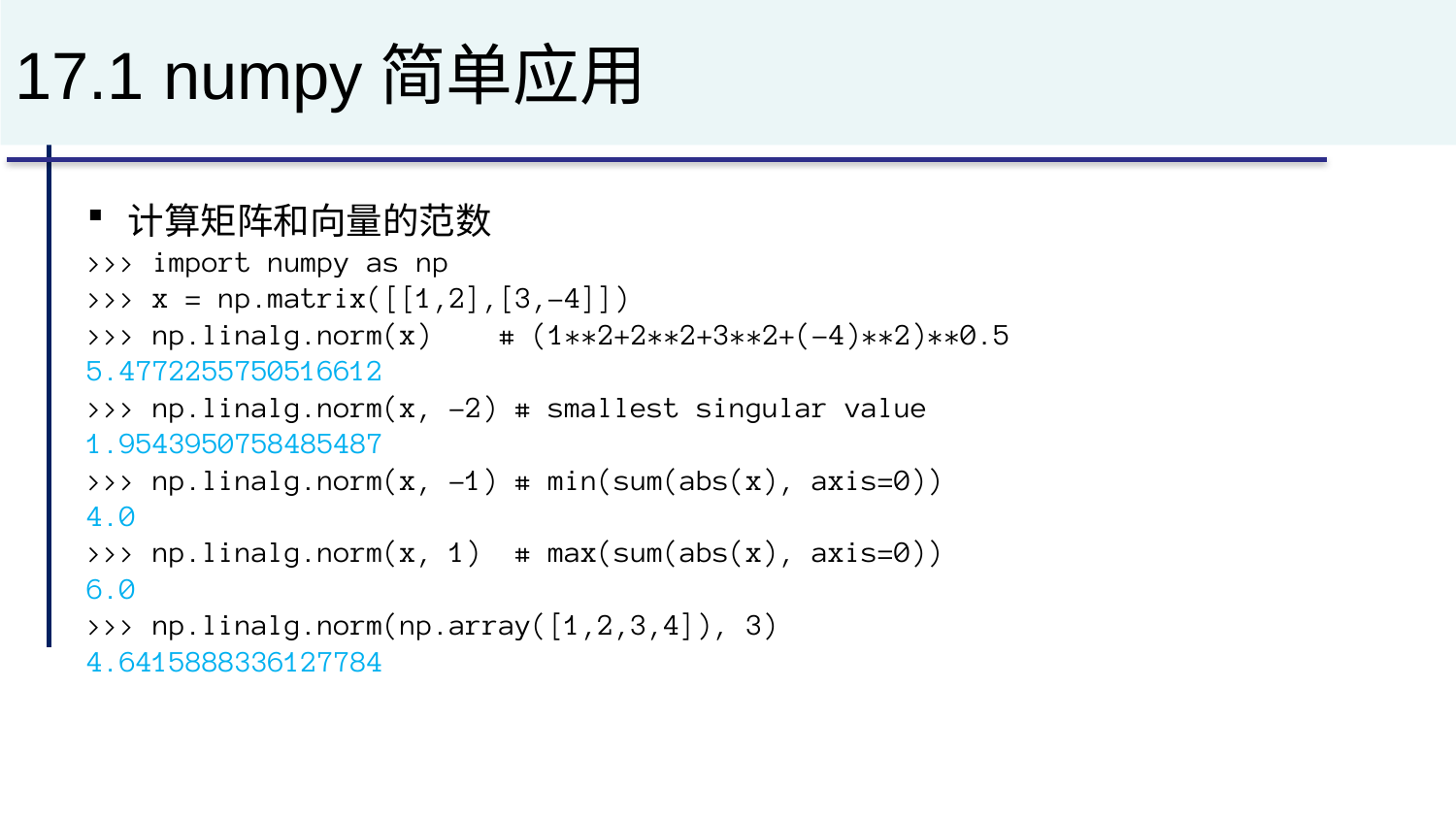

# 17.1 numpy简单应用
计算矩阵和向量的范数
>>> import numpy as np
>>> x = np.matrix([[1,2],[3,-4]])
>>> np.linalg.norm(x)    # (1**2+2**2+3**2+(-4)**2)**0.5
5.4772255750516612
>>> np.linalg.norm(x, -2) # smallest singular value
1.9543950758485487
>>> np.linalg.norm(x, -1) # min(sum(abs(x), axis=0))
4.0
>>> np.linalg.norm(x, 1)  # max(sum(abs(x), axis=0))
6.0
>>> np.linalg.norm(np.array([1,2,3,4]), 3)
4.6415888336127784